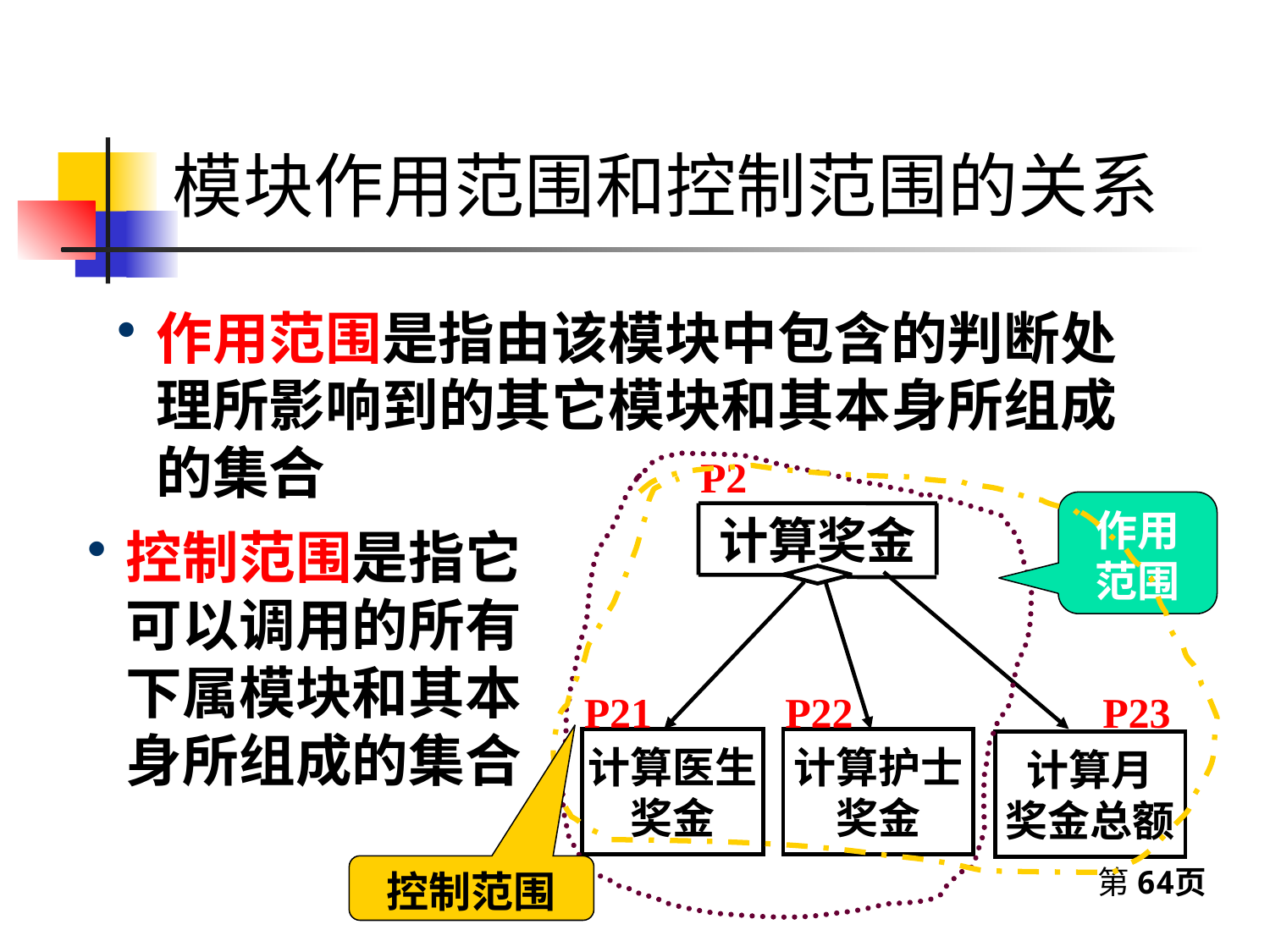

# 模块作用范围和控制范围的关系
作用范围是指由该模块中包含的判断处理所影响到的其它模块和其本身所组成的集合
P2

计算奖金

P21
P22
P23
计算医生
奖金
计算护士
奖金
计算月
奖金总额

作用范围

控制范围
控制范围是指它可以调用的所有下属模块和其本身所组成的集合